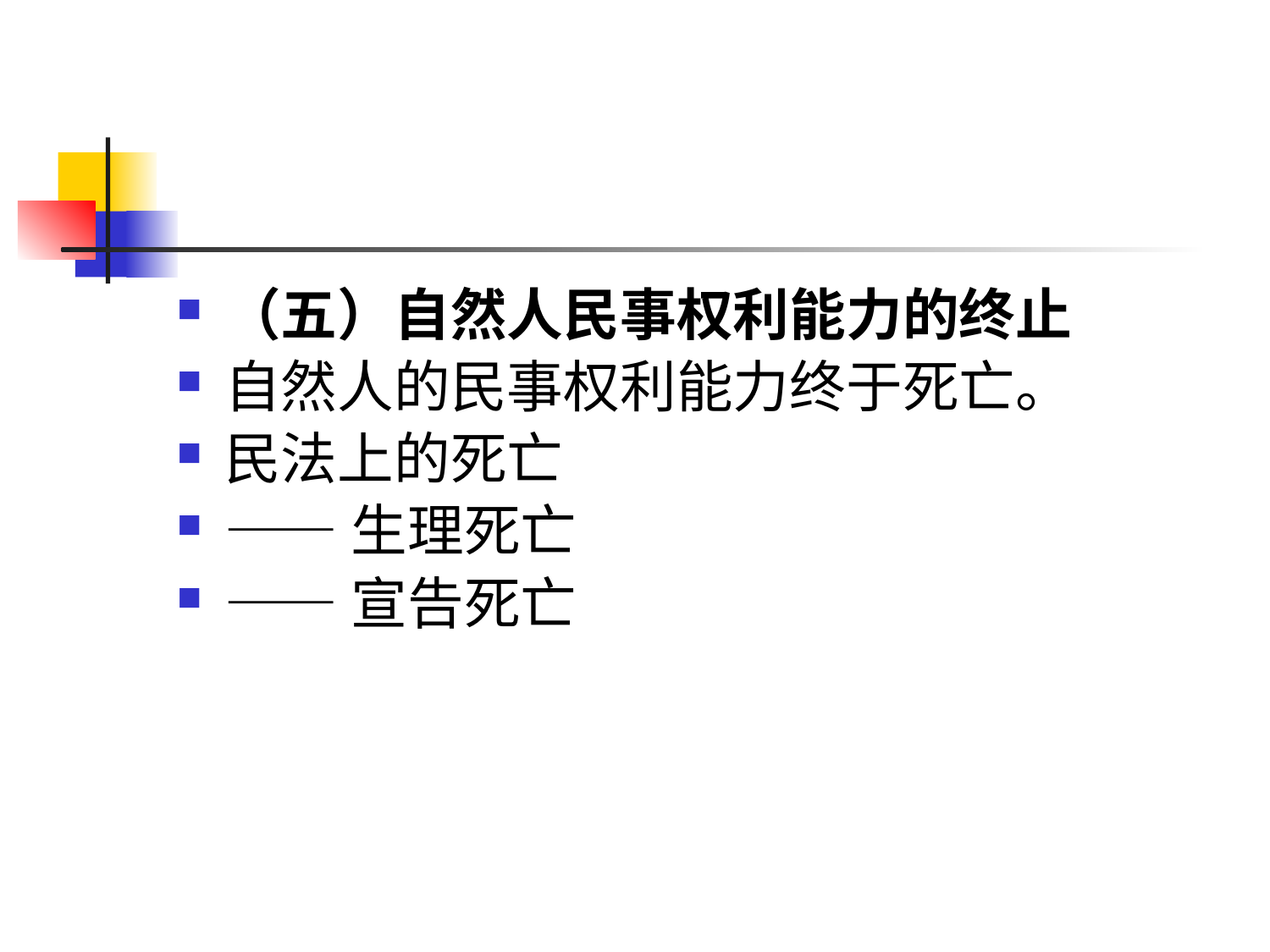

#
（五）自然人民事权利能力的终止
自然人的民事权利能力终于死亡。
民法上的死亡
——生理死亡
——宣告死亡